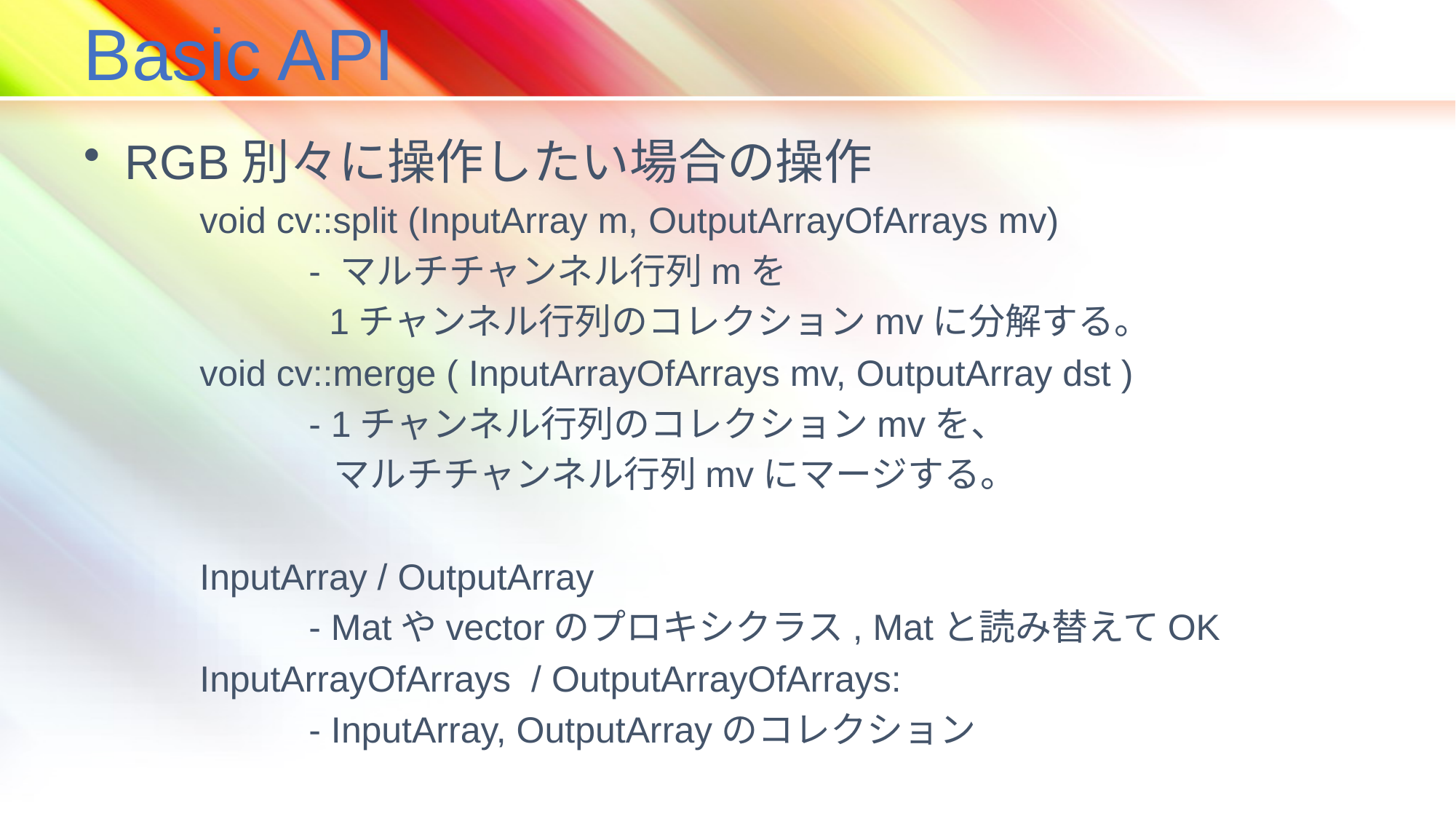

# Basic API
RGB別々に操作したい場合の操作
void cv::split (InputArray m, OutputArrayOfArrays mv)
	- マルチチャンネル行列mを
	  1チャンネル行列のコレクションmvに分解する。
void cv::merge ( InputArrayOfArrays mv, OutputArray dst )
	- 1チャンネル行列のコレクションmvを、
	  マルチチャンネル行列mvにマージする。

InputArray / OutputArray
 	- Matやvectorのプロキシクラス, Matと読み替えてOK
InputArrayOfArrays  / OutputArrayOfArrays:
	- InputArray, OutputArrayのコレクション